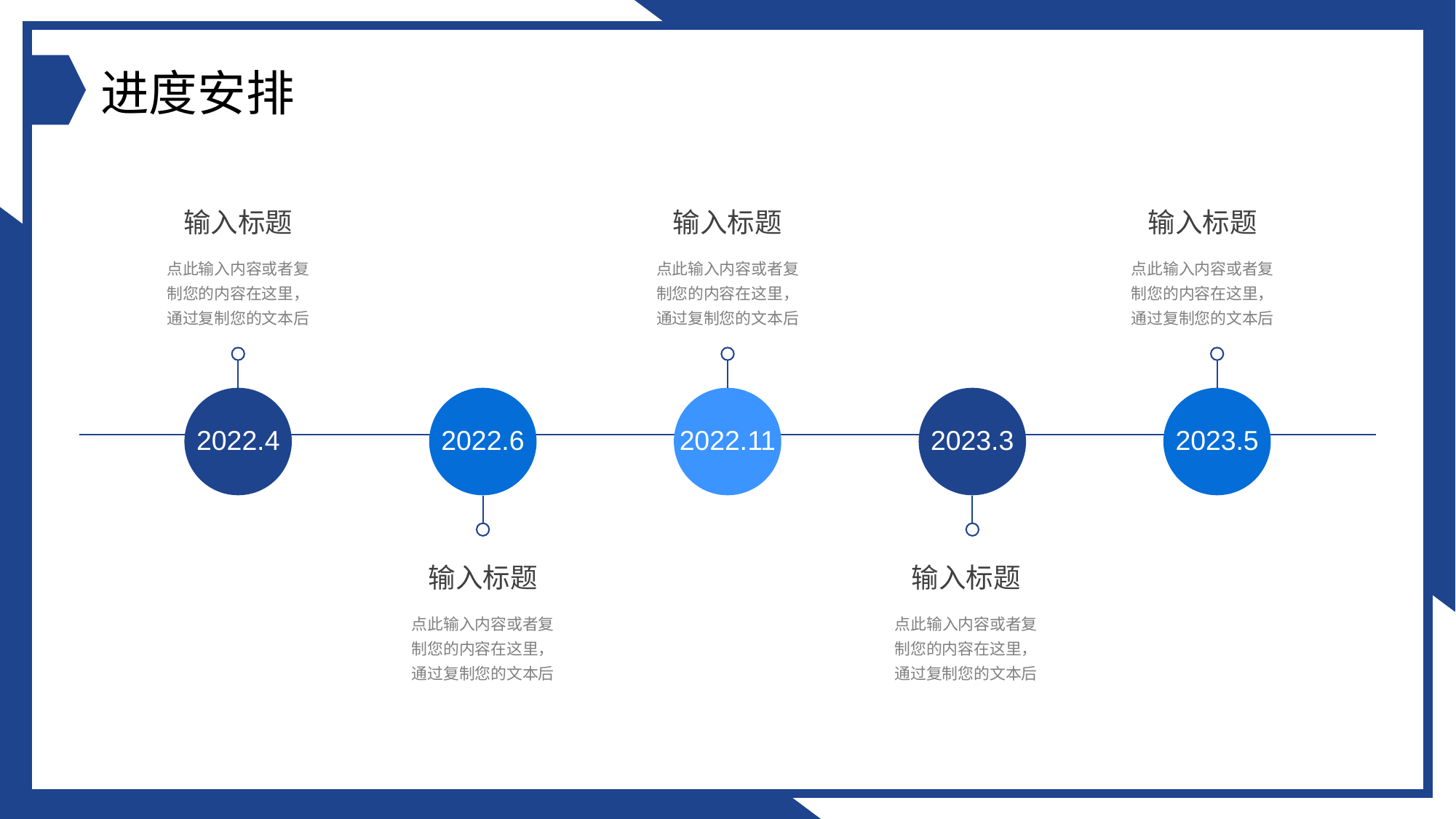

进度安排
输入标题
点此输入内容或者复制您的内容在这里，通过复制您的文本后

2022.11
输入标题
点此输入内容或者复制您的内容在这里，通过复制您的文本后

2023.5
输入标题
点此输入内容或者复制您的内容在这里，通过复制您的文本后

2022.4

2022.6

输入标题
点此输入内容或者复制您的内容在这里，通过复制您的文本后

2023.3

输入标题
点此输入内容或者复制您的内容在这里，通过复制您的文本后